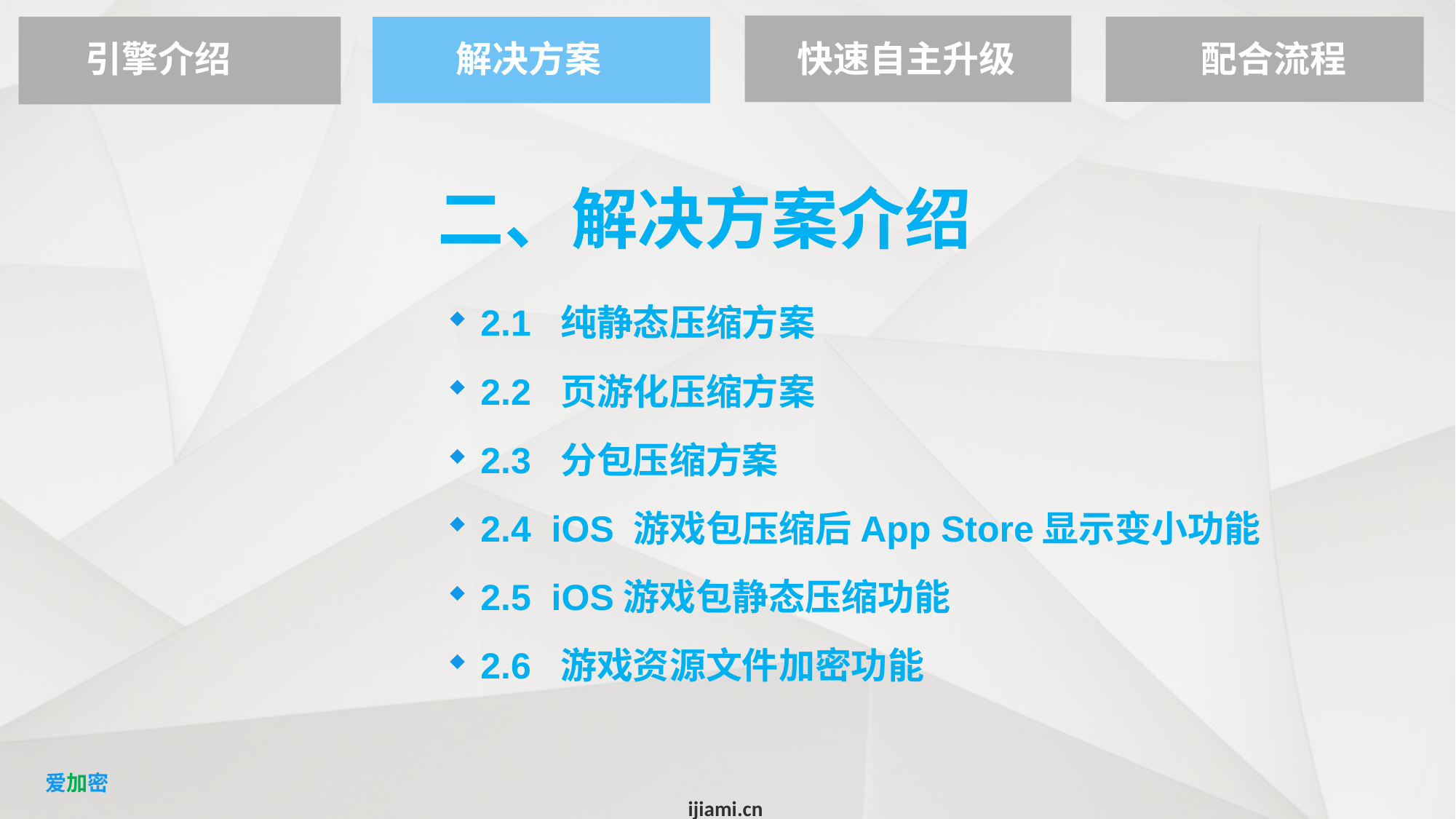

引擎介绍
解决方案
快速自主升级
配合流程
# 二、解决方案介绍
2.1  纯静态压缩方案
2.2  页游化压缩方案
2.3  分包压缩方案
2.4  iOS 游戏包压缩后App Store显示变小功能
2.5  iOS游戏包静态压缩功能
2.6  游戏资源文件加密功能

 爱加密                                                                                                                                                                                                                                                                           ijiami.cn